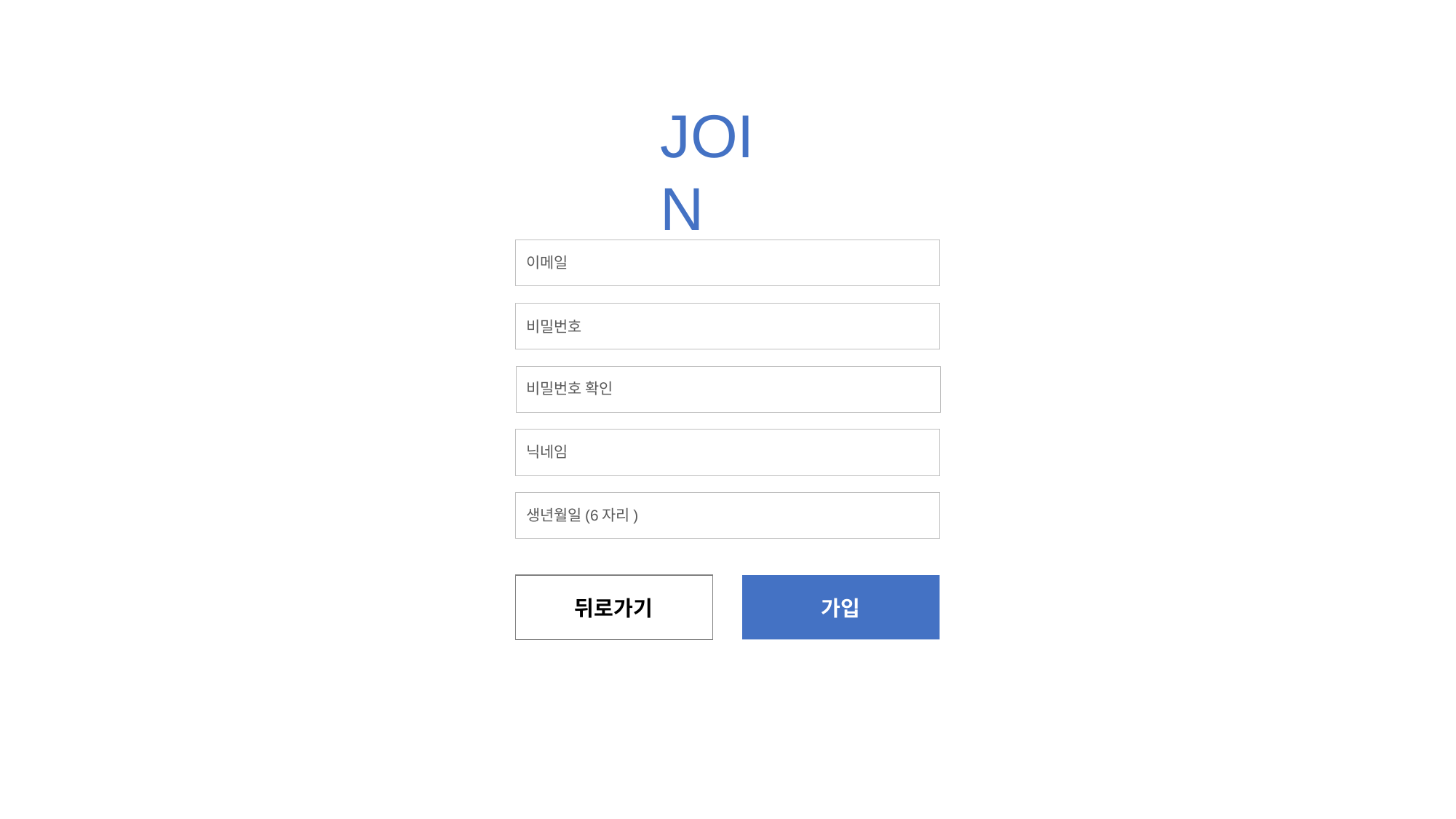

JOIN

이메일

비밀번호

비밀번호 확인

닉네임

생년월일(6자리)
뒤로가기
가입